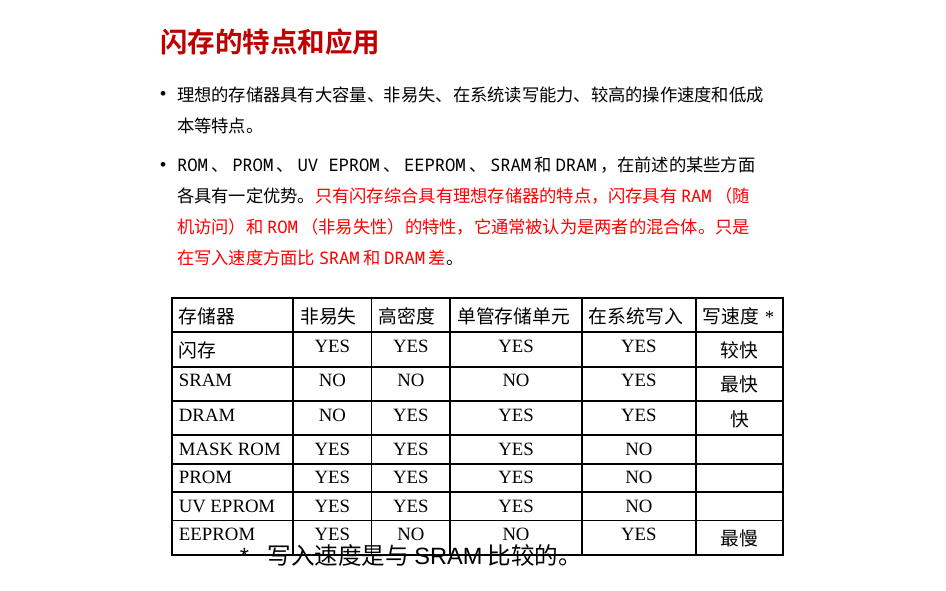

# 闪存的特点和应用
理想的存储器具有大容量、非易失、在系统读写能力、较高的操作速度和低成本等特点。
ROM、PROM、UV EPROM、EEPROM、SRAM和DRAM，在前述的某些方面各具有一定优势。只有闪存综合具有理想存储器的特点，闪存具有RAM（随机访问）和ROM（非易失性）的特性，它通常被认为是两者的混合体。只是在写入速度方面比SRAM和DRAM差。
| 存储器 | 非易失 | 高密度 | 单管存储单元 | 在系统写入 | 写速度\* |
| --- | --- | --- | --- | --- | --- |
| 闪存 | YES | YES | YES | YES | 较快 |
| SRAM | NO | NO | NO | YES | 最快 |
| DRAM | NO | YES | YES | YES | 快 |
| MASK ROM | YES | YES | YES | NO |  |
| PROM | YES | YES | YES | NO |  |
| UV EPROM | YES | YES | YES | NO |  |
| EEPROM | YES | NO | NO | YES | 最慢 |
 *  写入速度是与SRAM比较的。